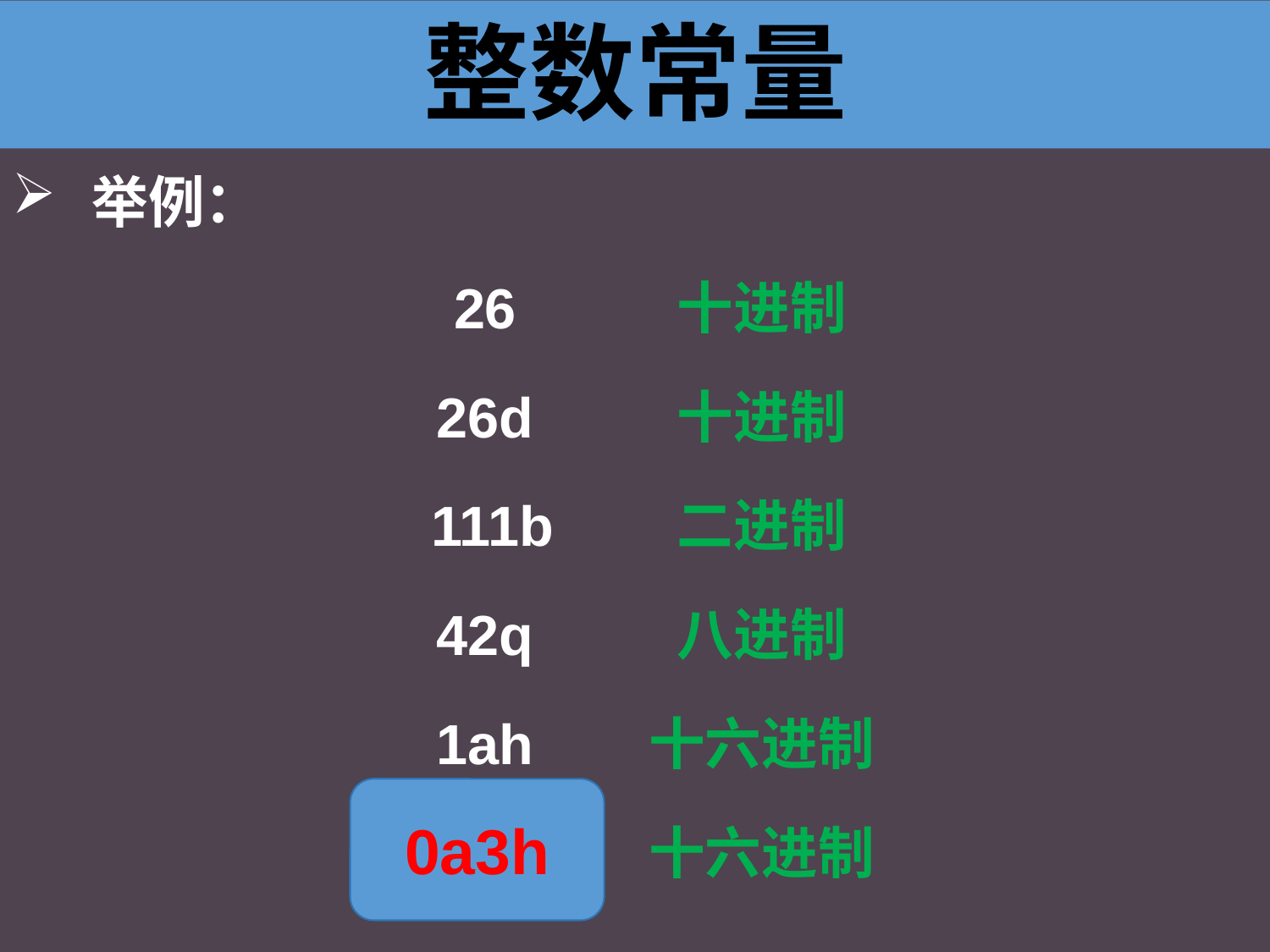

整数常量
举例：
26
十进制
26d
十进制
111b
二进制
42q
八进制
1ah
十六进制
0a3h
a3h
十六进制